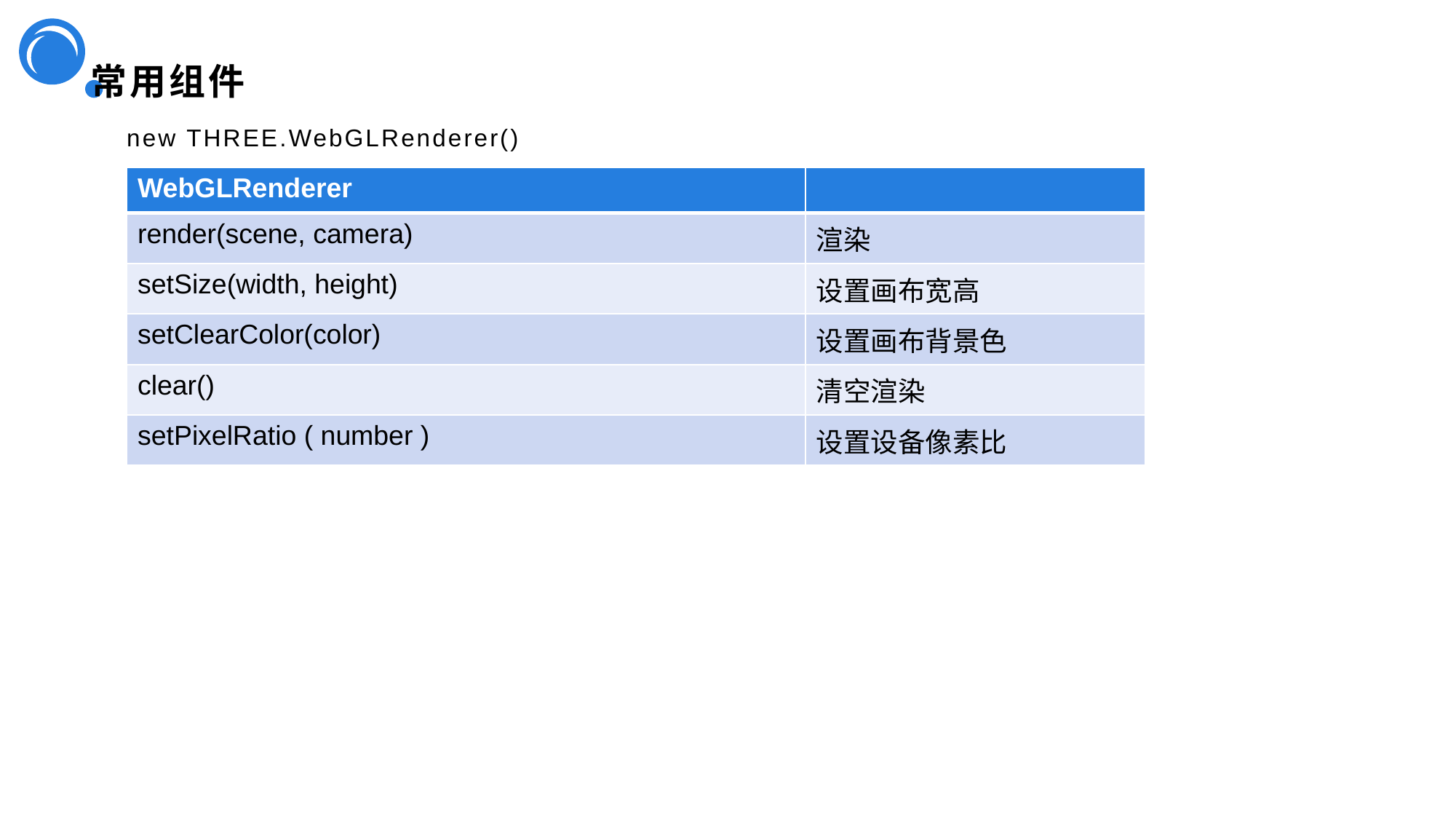

# 常用组件
    new THREE.WebGLRenderer()
| WebGLRenderer |  |
| --- | --- |
| render(scene, camera) | 渲染 |
| setSize(width, height) | 设置画布宽高 |
| setClearColor(color) | 设置画布背景色 |
| clear() | 清空渲染 |
| setPixelRatio ( number ) | 设置设备像素比 |